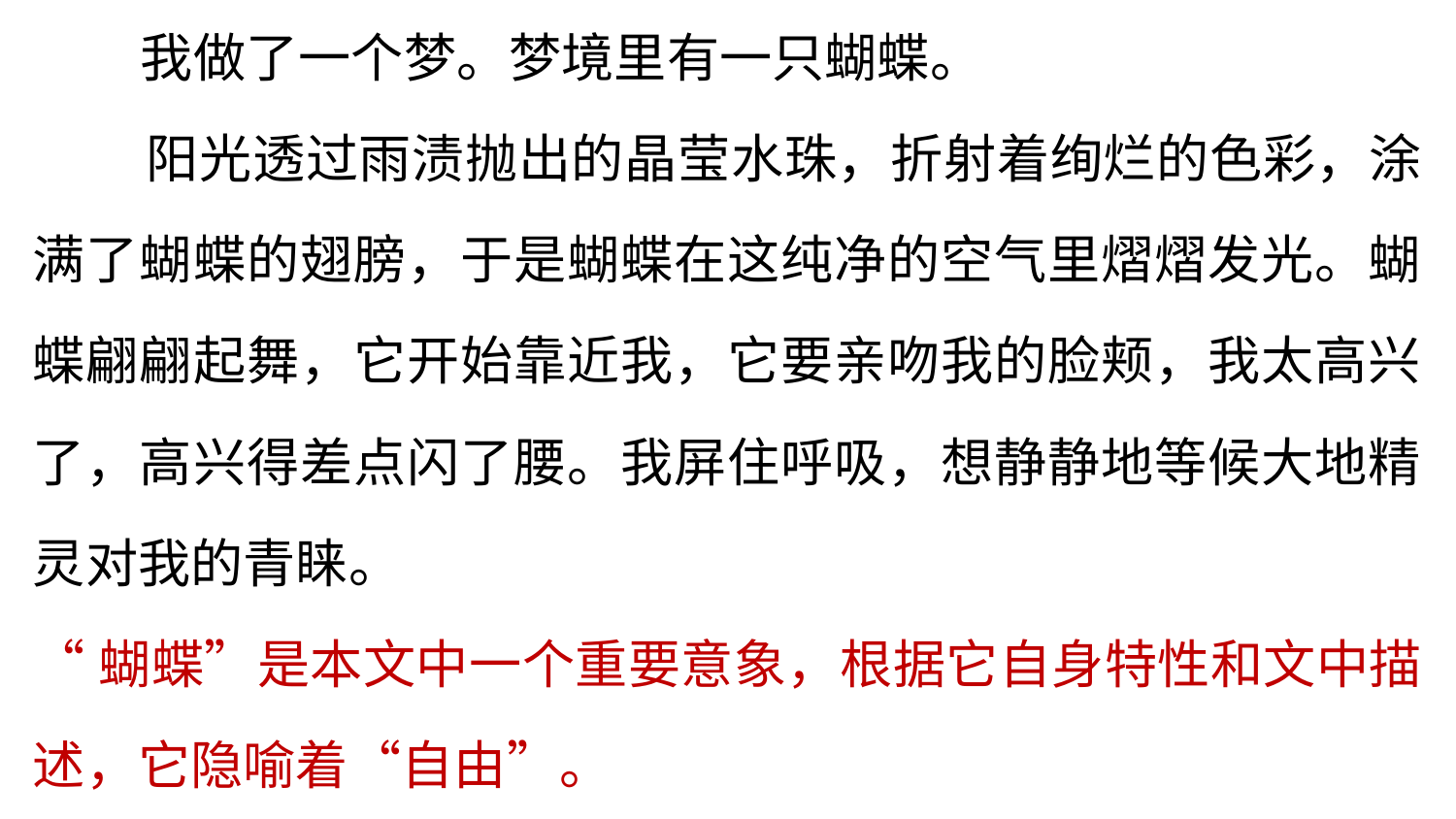

我做了一个梦。梦境里有一只蝴蝶。
        阳光透过雨渍抛出的晶莹水珠，折射着绚烂的色彩，涂满了蝴蝶的翅膀，于是蝴蝶在这纯净的空气里熠熠发光。蝴蝶翩翩起舞，它开始靠近我，它要亲吻我的脸颊，我太高兴了，高兴得差点闪了腰。我屏住呼吸，想静静地等候大地精灵对我的青睐。
“蝴蝶”是本文中一个重要意象，根据它自身特性和文中描述，它隐喻着“自由”。